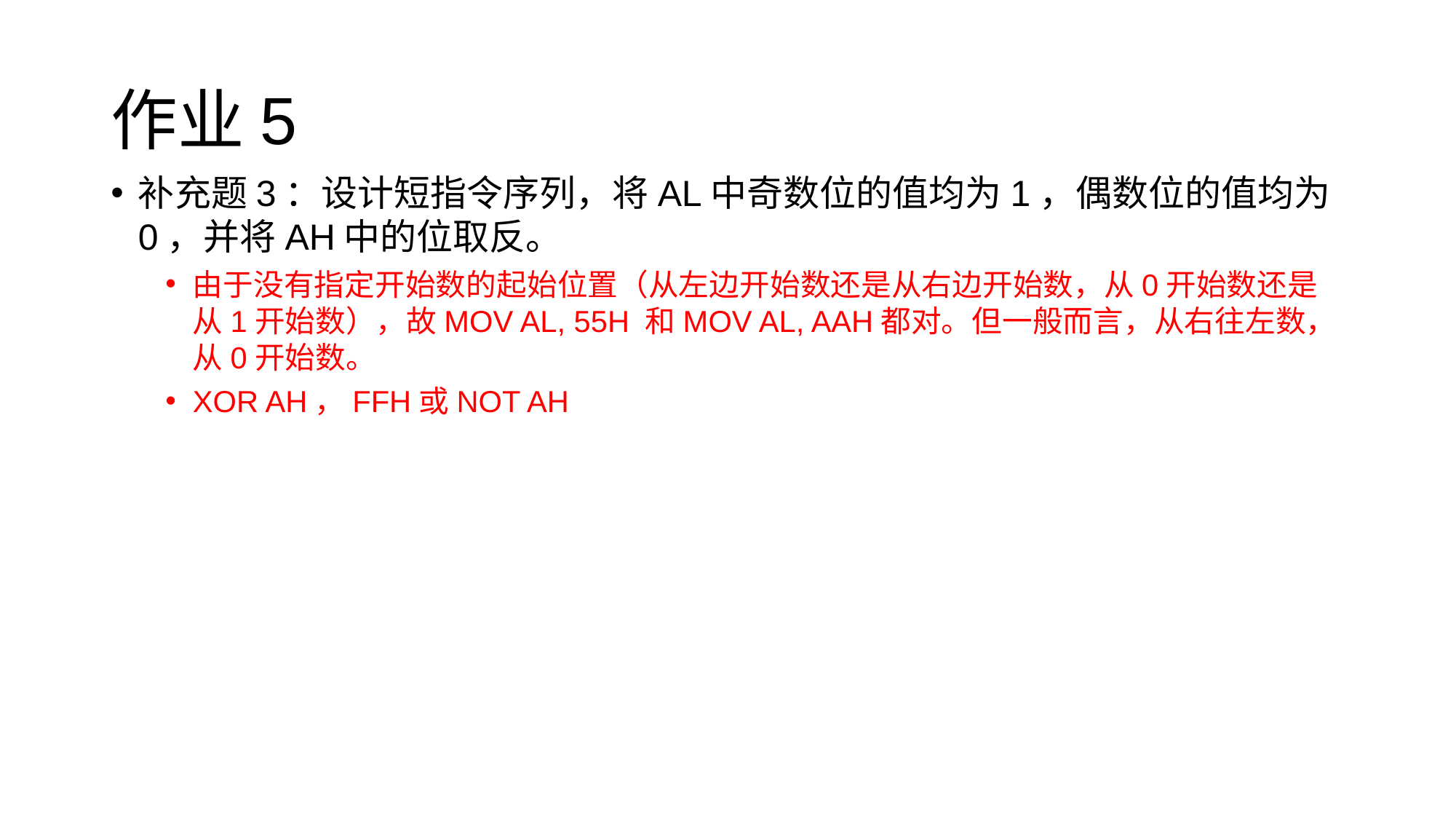

# 作业5
补充题3：设计短指令序列，将AL中奇数位的值均为1，偶数位的值均为0，并将AH中的位取反。
由于没有指定开始数的起始位置（从左边开始数还是从右边开始数，从0开始数还是从1开始数），故MOV AL, 55H 和MOV AL, AAH都对。但一般而言，从右往左数，从0开始数。
XOR AH，FFH或NOT AH